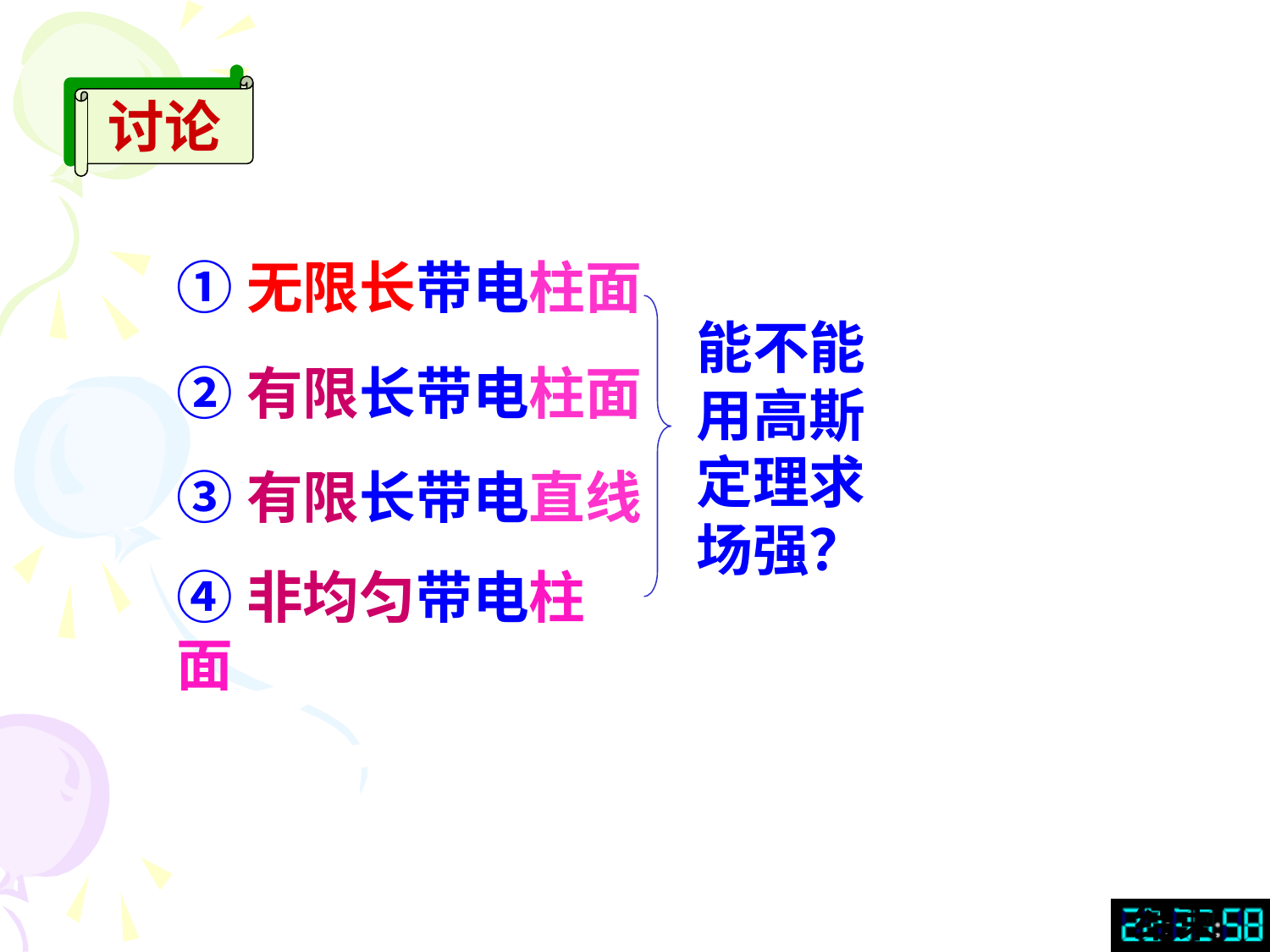

讨论
①无限长带电柱面

能不能用高斯定理求场强？
②有限长带电柱面
③有限长带电直线
④非均匀带电柱面
结束